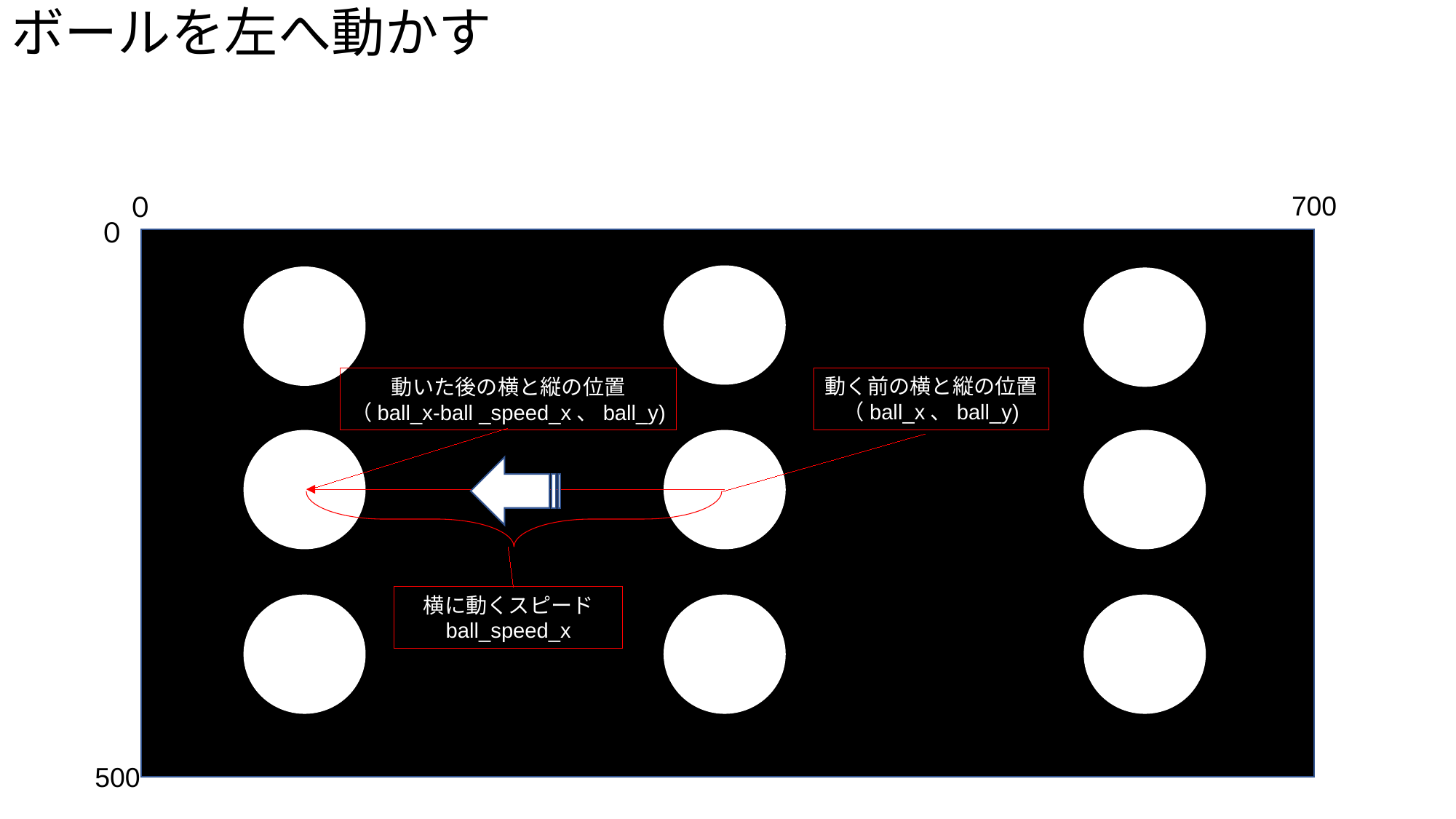

ボールを左へ動かす
700
０
０

動く前の横と縦の位置
（ball_x、ball_y)
動いた後の横と縦の位置
（ball_x-ball _speed_x、ball_y)

横に動くスピード
ball_speed_x

500